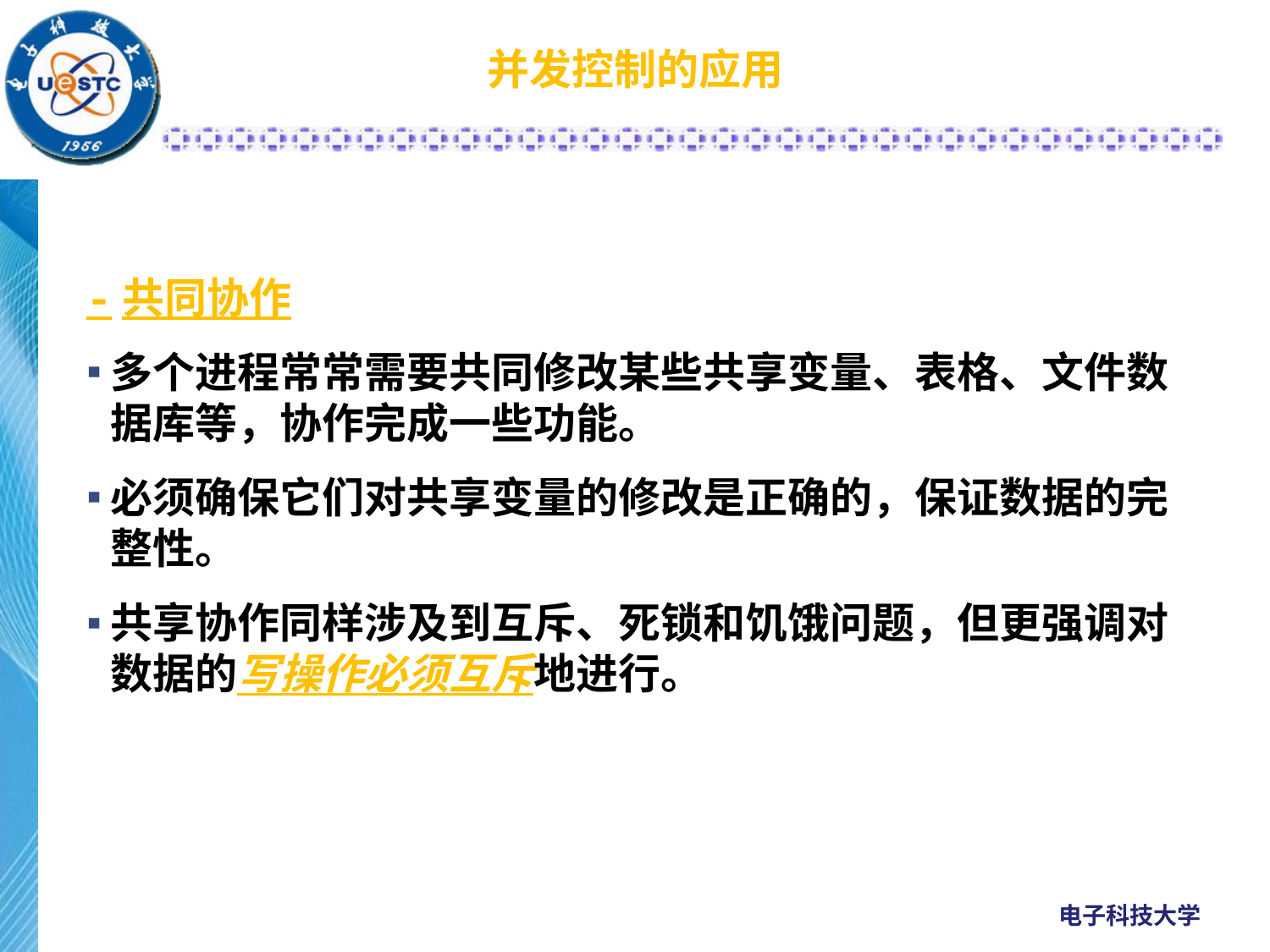

# 并发控制的应用

-共同协作
多个进程常常需要共同修改某些共享变量、表格、文件数据库等，协作完成一些功能。
必须确保它们对共享变量的修改是正确的，保证数据的完整性。
共享协作同样涉及到互斥、死锁和饥饿问题，但更强调对数据的写操作必须互斥地进行。